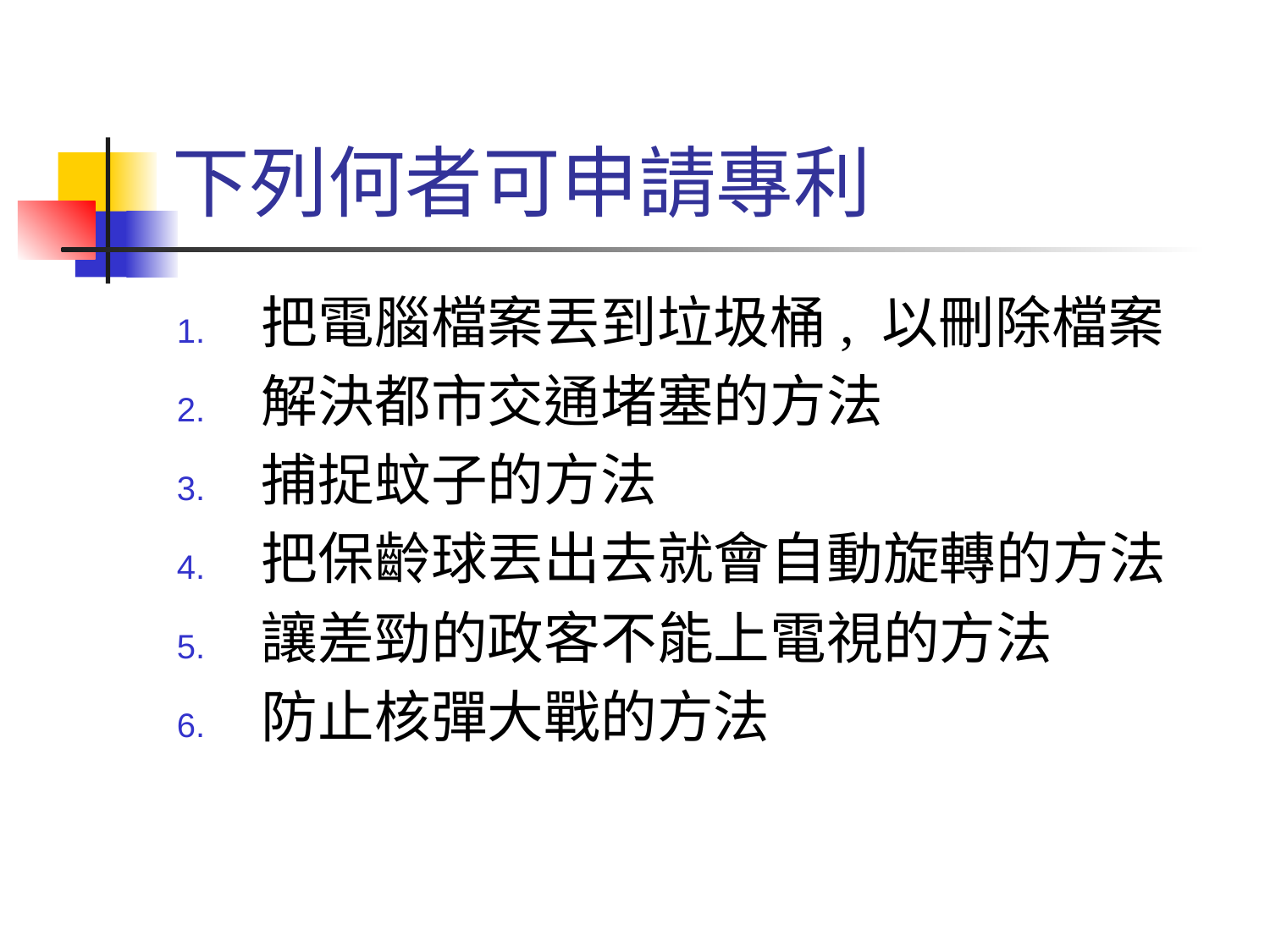

# 下列何者可申請專利
把電腦檔案丟到垃圾桶, 以刪除檔案
解決都市交通堵塞的方法
捕捉蚊子的方法
把保齡球丟出去就會自動旋轉的方法
讓差勁的政客不能上電視的方法
防止核彈大戰的方法